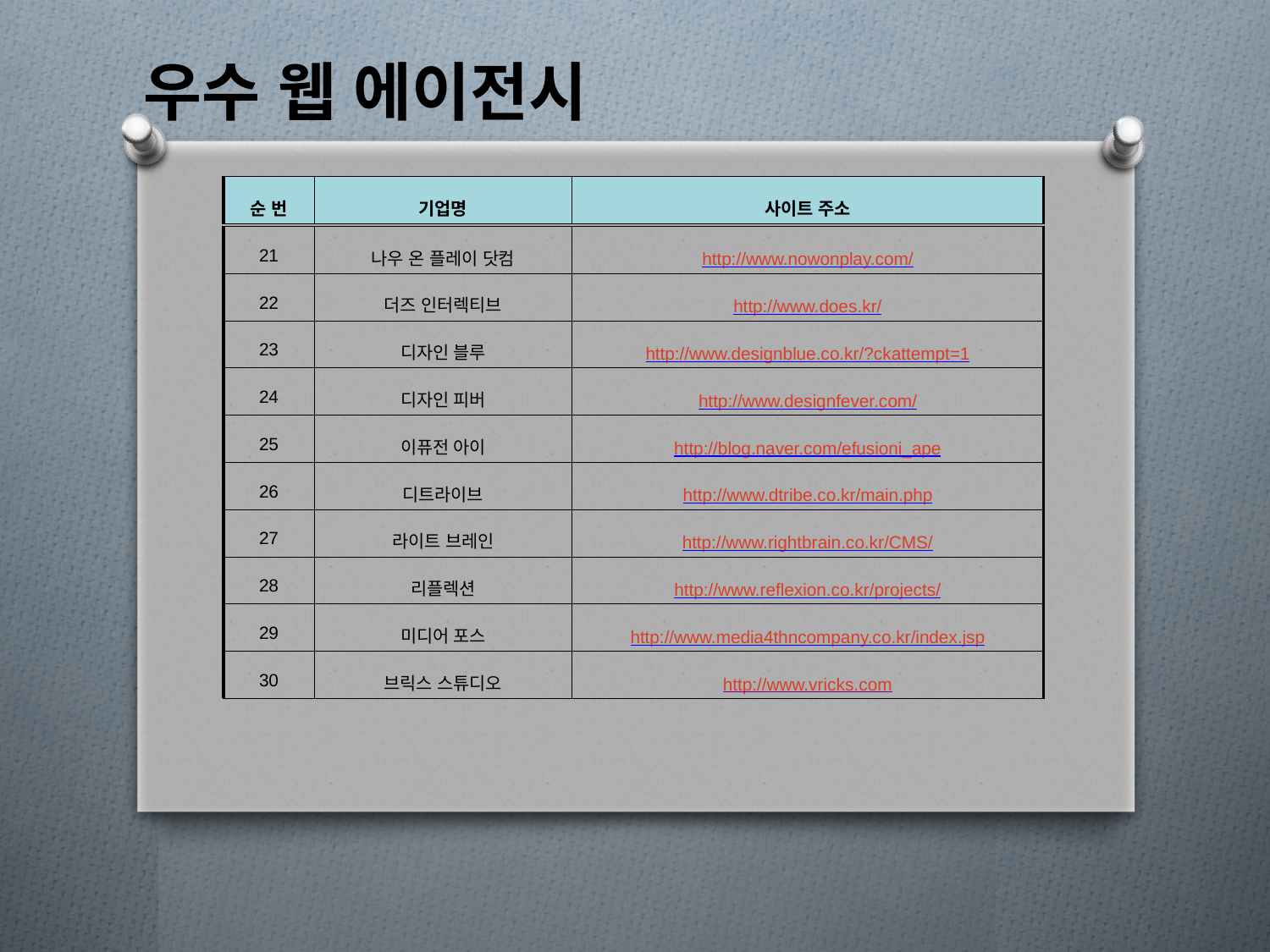

우수 웹 에이전시
| 순 번 | 기업명 | 사이트 주소 |
| --- | --- | --- |
| 21 | 나우 온 플레이 닷컴 | http://www.nowonplay.com/ |
| --- | --- | --- |
| 22 | 더즈 인터렉티브 | http://www.does.kr/ |
| 23 | 디자인 블루 | http://www.designblue.co.kr/?ckattempt=1 |
| 24 | 디자인 피버 | http://www.designfever.com/ |
| 25 | 이퓨전 아이 | http://blog.naver.com/efusioni\_ape |
| 26 | 디트라이브 | http://www.dtribe.co.kr/main.php |
| 27 | 라이트 브레인 | http://www.rightbrain.co.kr/CMS/ |
| 28 | 리플렉션 | http://www.reflexion.co.kr/projects/ |
| 29 | 미디어 포스 | http://www.media4thncompany.co.kr/index.jsp |
| 30 | 브릭스 스튜디오 | http://www.vricks.com |